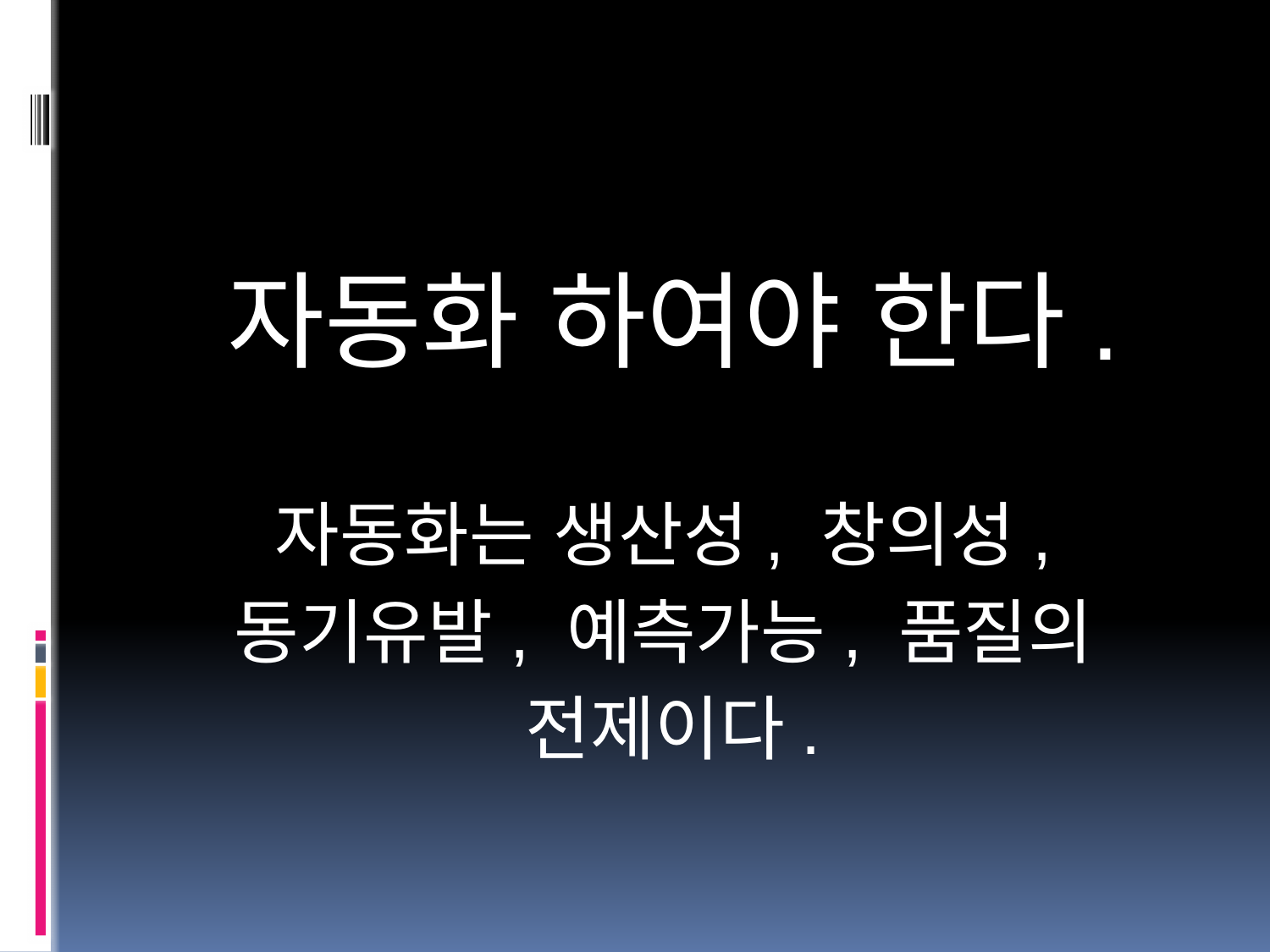

자동화 하여야 한다.

자동화는 생산성, 창의성,
동기유발, 예측가능, 품질의
전제이다.